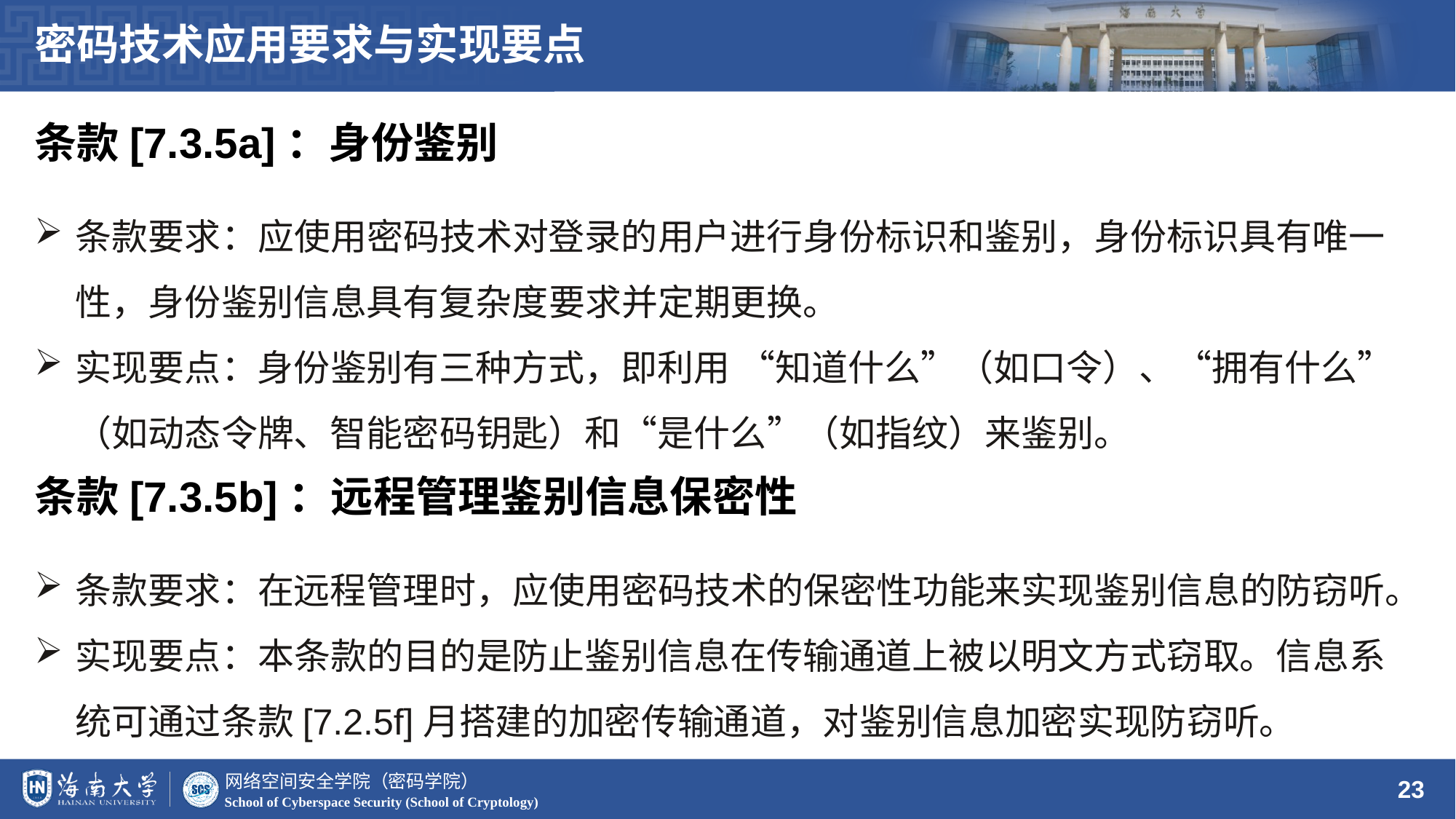

密码技术应用要求与实现要点
条款[7.3.5a]：身份鉴别
条款要求：应使用密码技术对登录的用户进行身份标识和鉴别，身份标识具有唯一性，身份鉴别信息具有复杂度要求并定期更换。
实现要点：身份鉴别有三种方式，即利用 “知道什么”（如口令）、“拥有什么”（如动态令牌、智能密码钥匙）和“是什么”（如指纹）来鉴别。
条款[7.3.5b]：远程管理鉴别信息保密性
条款要求：在远程管理时，应使用密码技术的保密性功能来实现鉴别信息的防窃听。
实现要点：本条款的目的是防止鉴别信息在传输通道上被以明文方式窃取。信息系统可通过条款[7.2.5f]月搭建的加密传输通道，对鉴别信息加密实现防窃听。
23